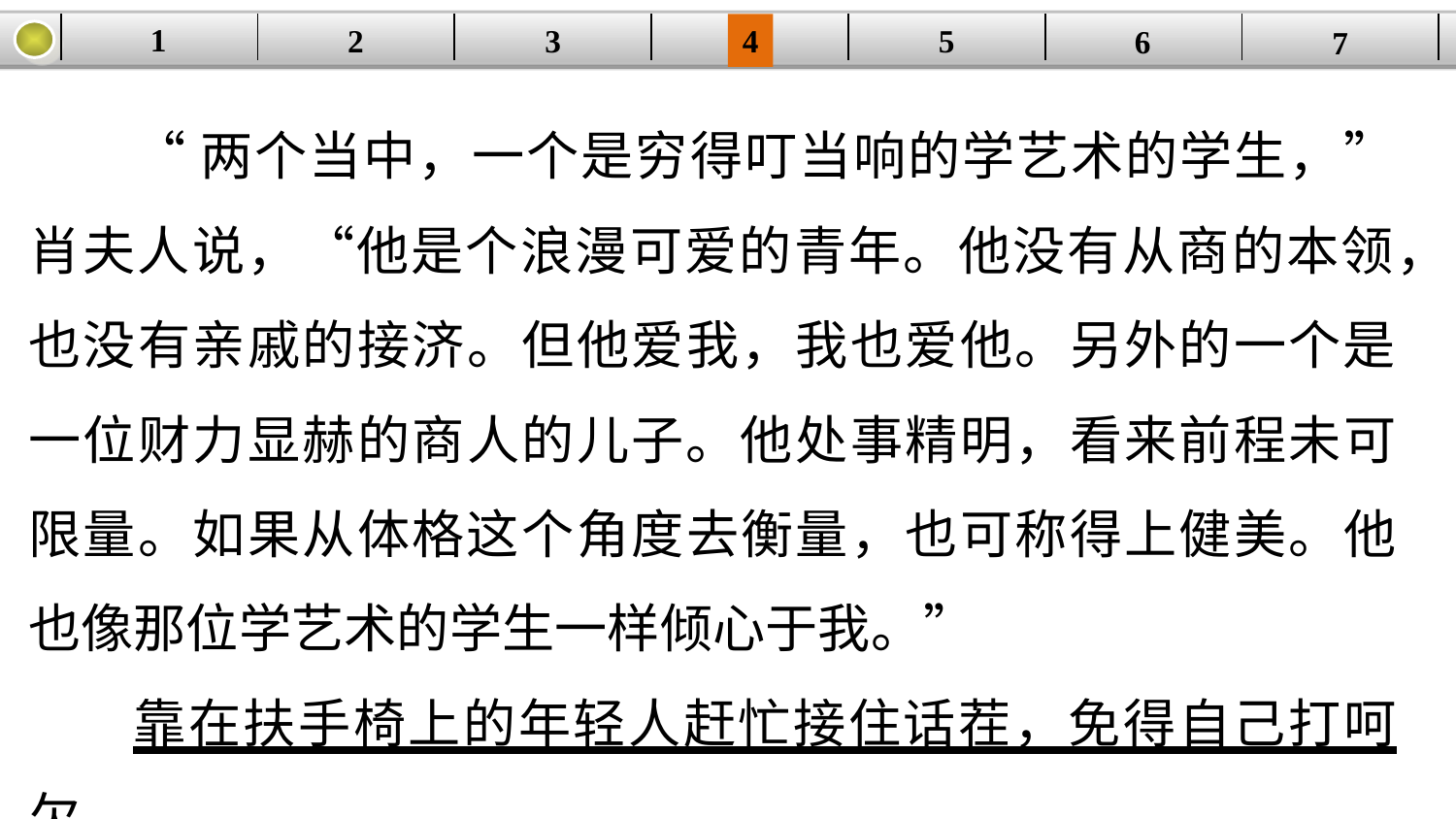

1
5
3
2
|  |  |  |  |  |  |  |
| --- | --- | --- | --- | --- | --- | --- |
4
6
7

“两个当中，一个是穷得叮当响的学艺术的学生，”肖夫人说，“他是个浪漫可爱的青年。他没有从商的本领，也没有亲戚的接济。但他爱我，我也爱他。另外的一个是一位财力显赫的商人的儿子。他处事精明，看来前程未可限量。如果从体格这个角度去衡量，也可称得上健美。他也像那位学艺术的学生一样倾心于我。”
靠在扶手椅上的年轻人赶忙接住话茬，免得自己打呵欠。